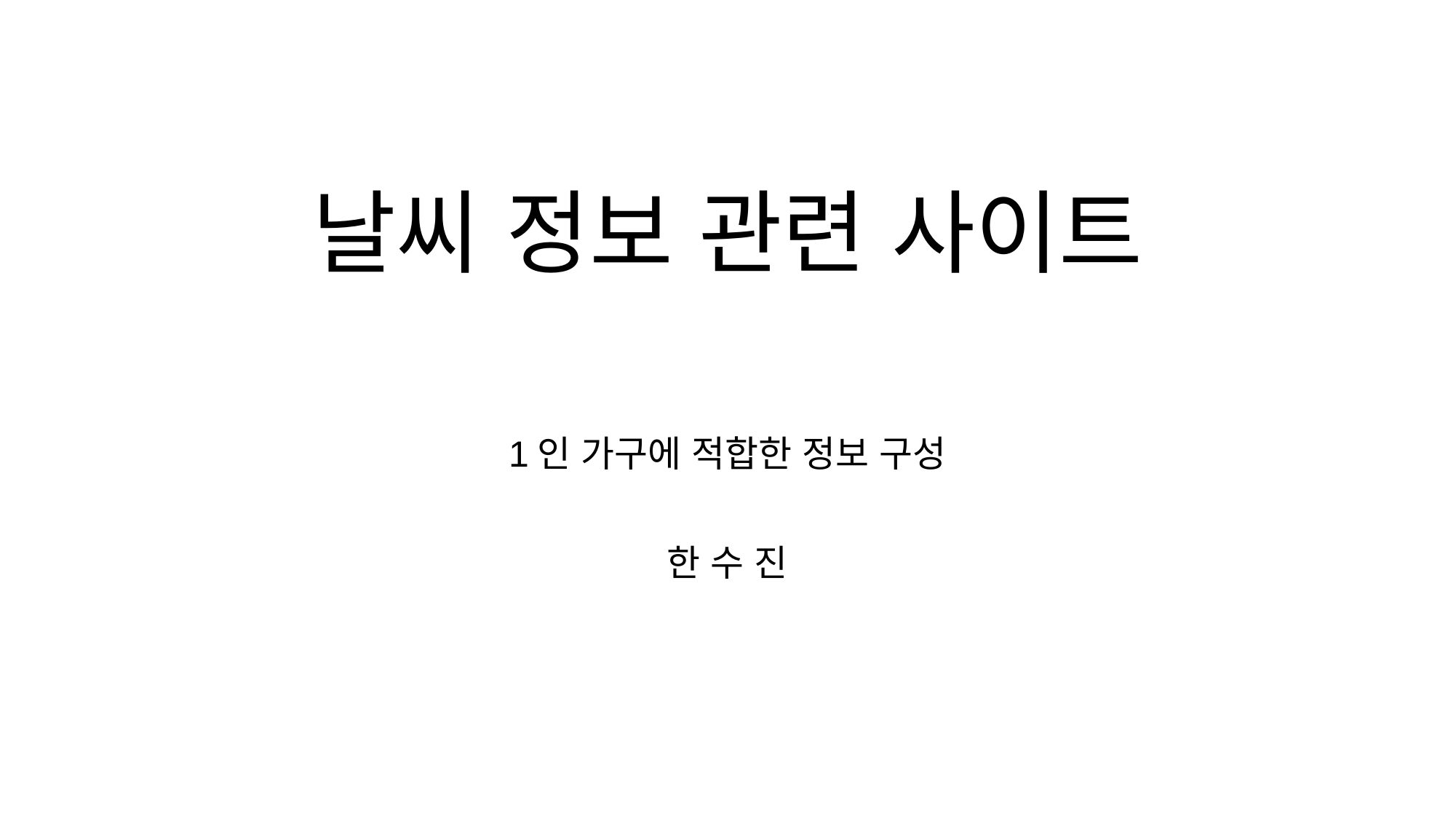

# 날씨 정보 관련 사이트
1인 가구에 적합한 정보 구성

한 수 진